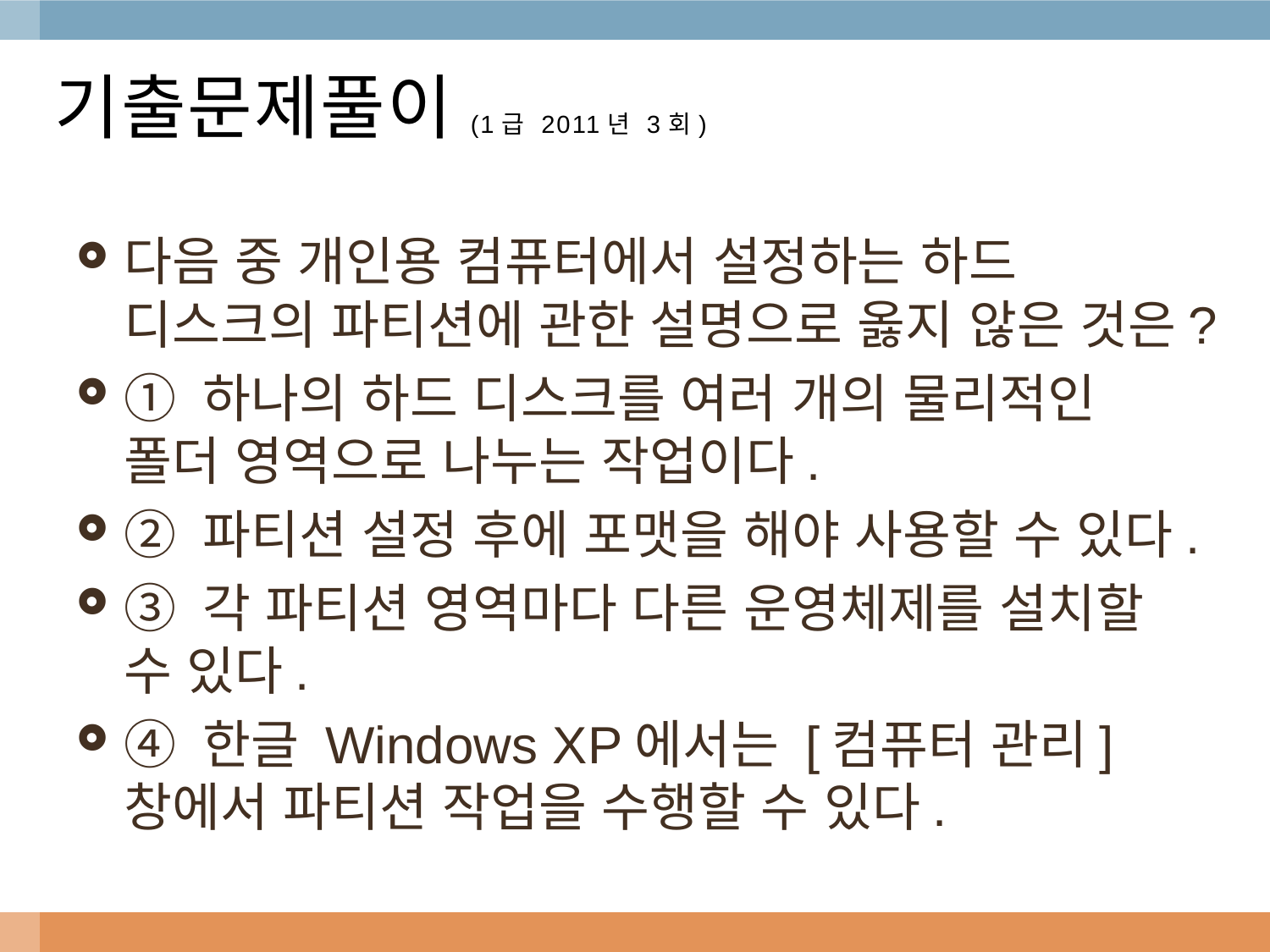

# 기출문제풀이(1급 2011년 3회)
다음 중 개인용 컴퓨터에서 설정하는 하드 디스크의 파티션에 관한 설명으로 옳지 않은 것은?
① 하나의 하드 디스크를 여러 개의 물리적인 폴더 영역으로 나누는 작업이다.
② 파티션 설정 후에 포맷을 해야 사용할 수 있다.
③ 각 파티션 영역마다 다른 운영체제를 설치할 수 있다.
④ 한글 Windows XP에서는 [컴퓨터 관리] 창에서 파티션 작업을 수행할 수 있다.